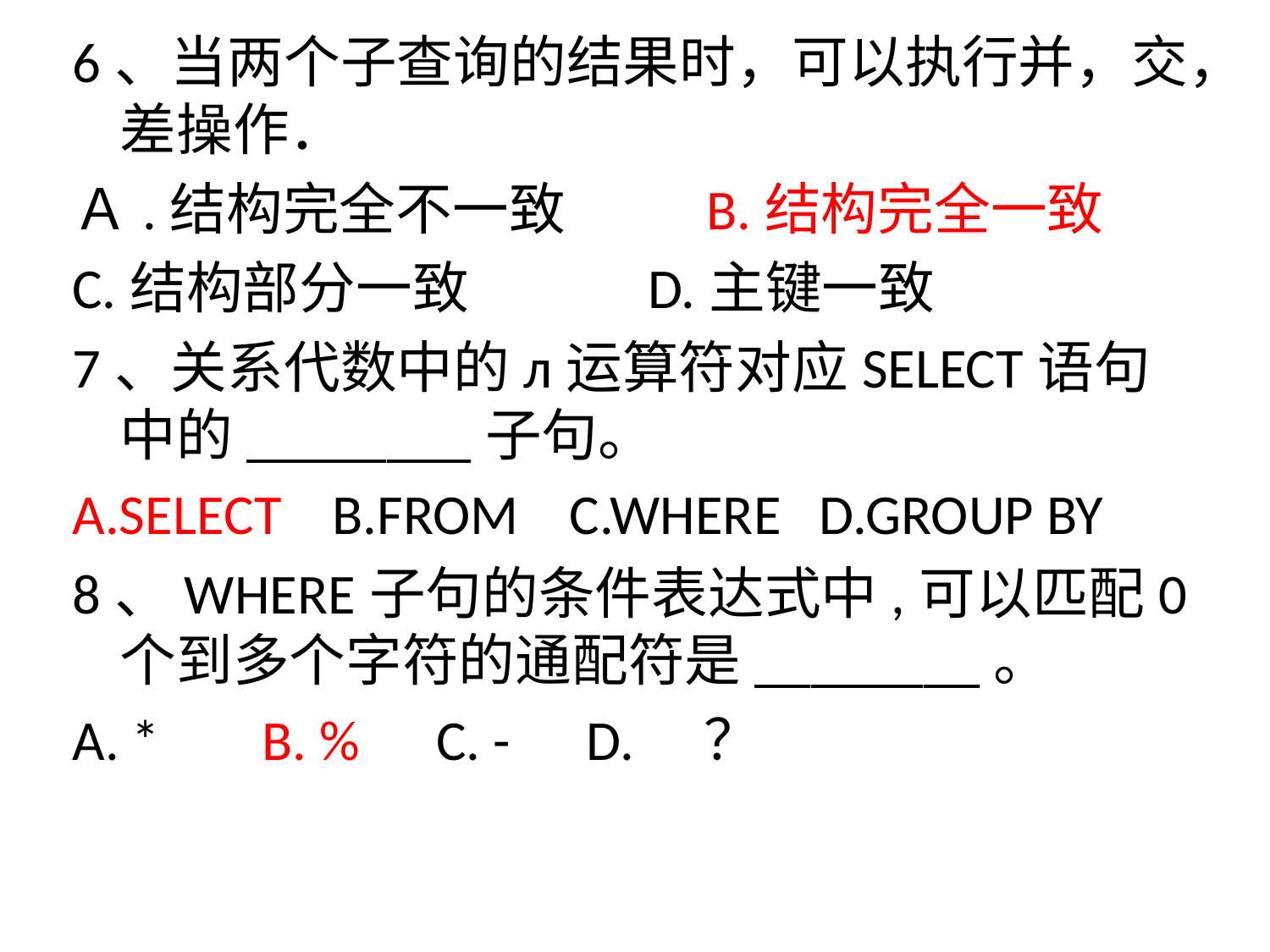

6、当两个子查询的结果时，可以执行并，交，差操作．
Ａ.结构完全不一致          B.结构完全一致
C.结构部分一致             D.主键一致
7、关系代数中的л运算符对应SELECT语句中的________子句。
A.SELECT    B.FROM    C.WHERE   D.GROUP BY
8、WHERE子句的条件表达式中,可以匹配0个到多个字符的通配符是________。
A. *        B. %      C. -      D.　？